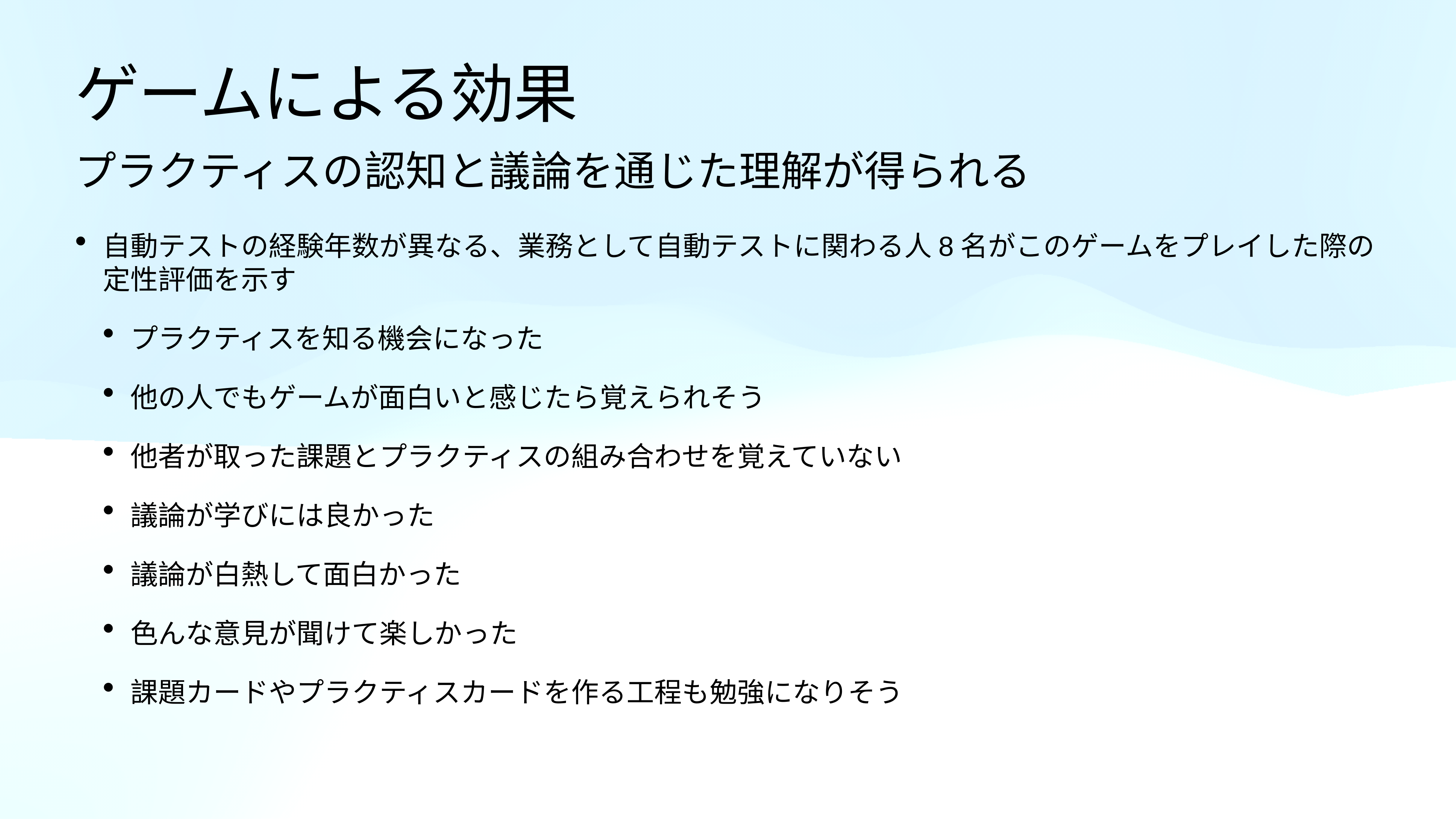

# ゲームによる効果
プラクティスの認知と議論を通じた理解が得られる
自動テストの経験年数が異なる、業務として自動テストに関わる人8名がこのゲームをプレイした際の定性評価を示す
プラクティスを知る機会になった
他の人でもゲームが面白いと感じたら覚えられそう
他者が取った課題とプラクティスの組み合わせを覚えていない
議論が学びには良かった
議論が白熱して面白かった
色んな意見が聞けて楽しかった
課題カードやプラクティスカードを作る工程も勉強になりそう